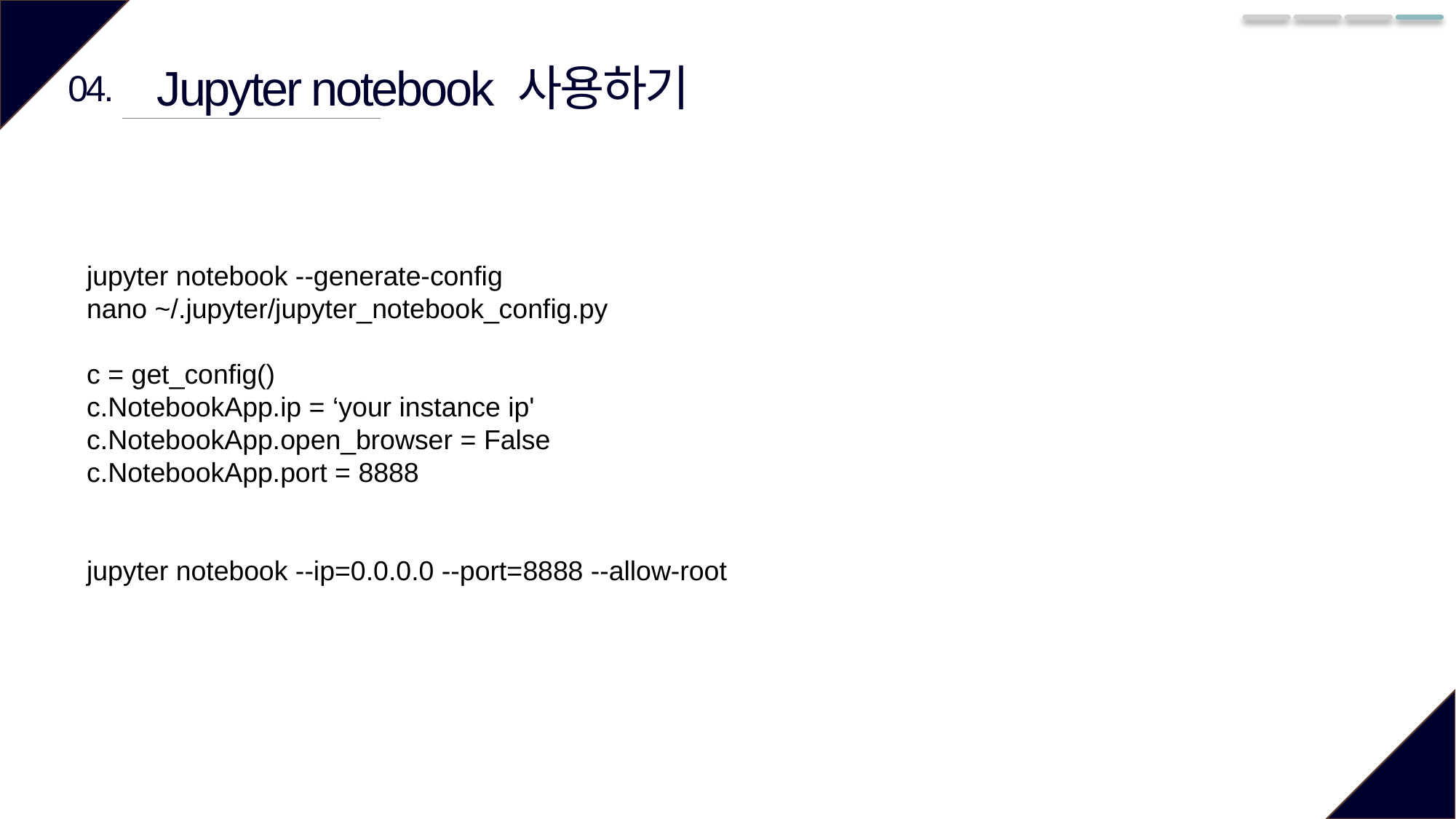

Jupyter notebook 사용하기
04.
jupyter notebook --generate-config
nano ~/.jupyter/jupyter_notebook_config.py

c = get_config()
c.NotebookApp.ip = ‘your instance ip'
c.NotebookApp.open_browser = False
c.NotebookApp.port = 8888

jupyter notebook --ip=0.0.0.0 --port=8888 --allow-root